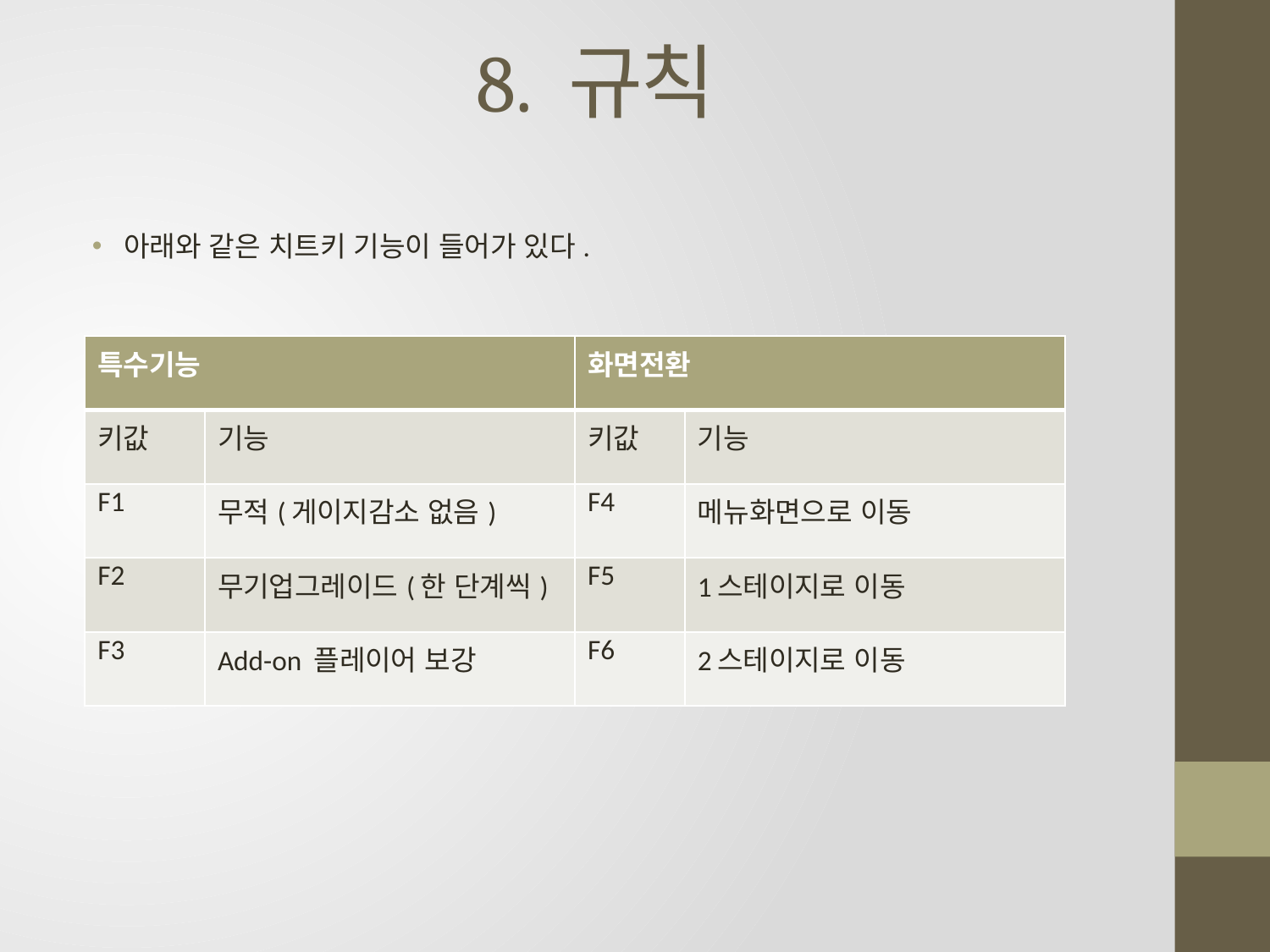

# 8. 규칙
아래와 같은 치트키 기능이 들어가 있다.
| 특수기능 |  | 화면전환 |  |
| --- | --- | --- | --- |
| 키값 | 기능 | 키값 | 기능 |
| F1 | 무적(게이지감소 없음) | F4 | 메뉴화면으로 이동 |
| F2 | 무기업그레이드(한 단계씩) | F5 | 1스테이지로 이동 |
| F3 | Add-on 플레이어 보강 | F6 | 2스테이지로 이동 |